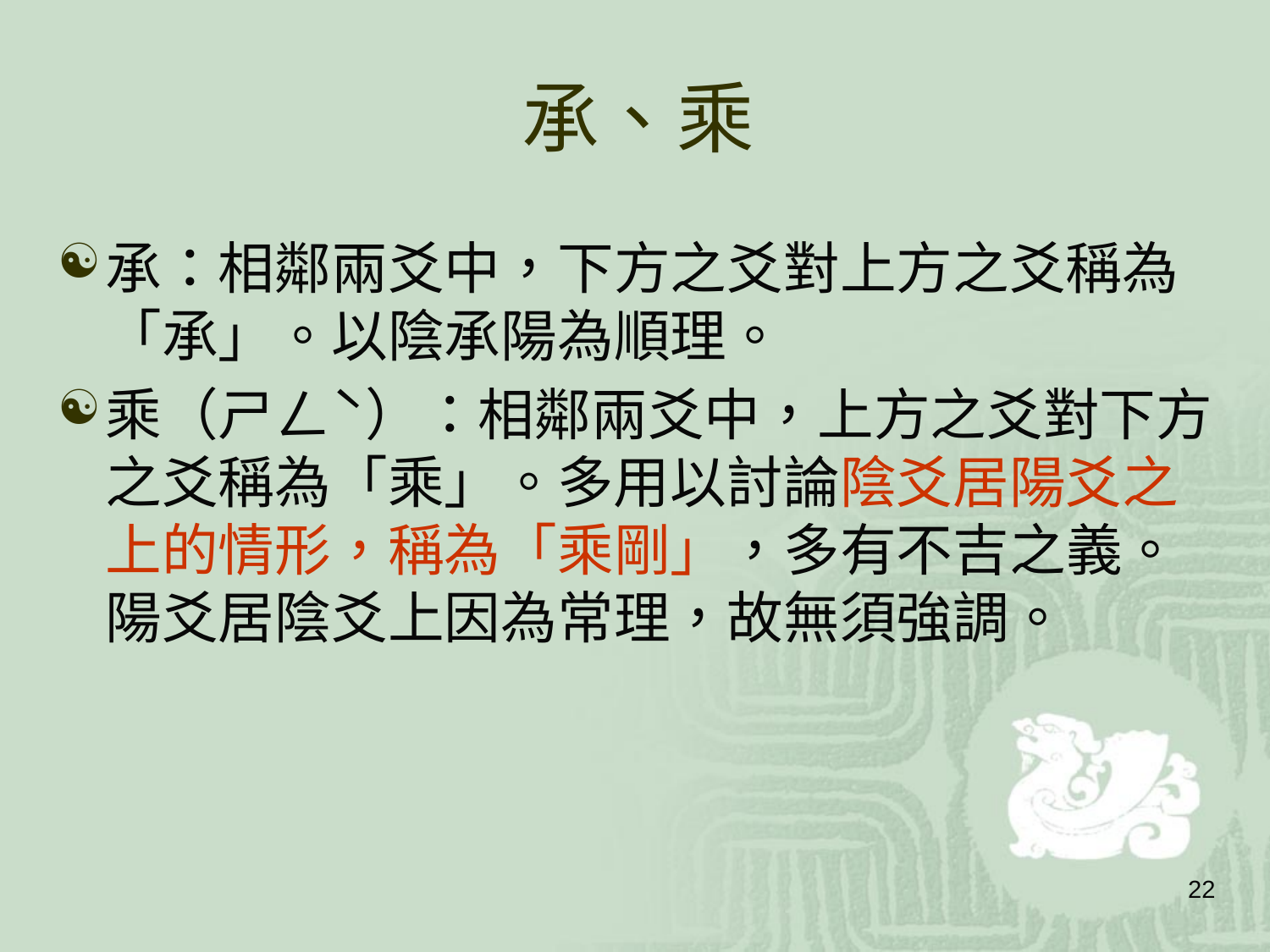

# 承、乘
承：相鄰兩爻中，下方之爻對上方之爻稱為「承」。以陰承陽為順理。
乘（ㄕㄥˋ）：相鄰兩爻中，上方之爻對下方之爻稱為「乘」。多用以討論陰爻居陽爻之上的情形，稱為「乘剛」，多有不吉之義。陽爻居陰爻上因為常理，故無須強調。
22